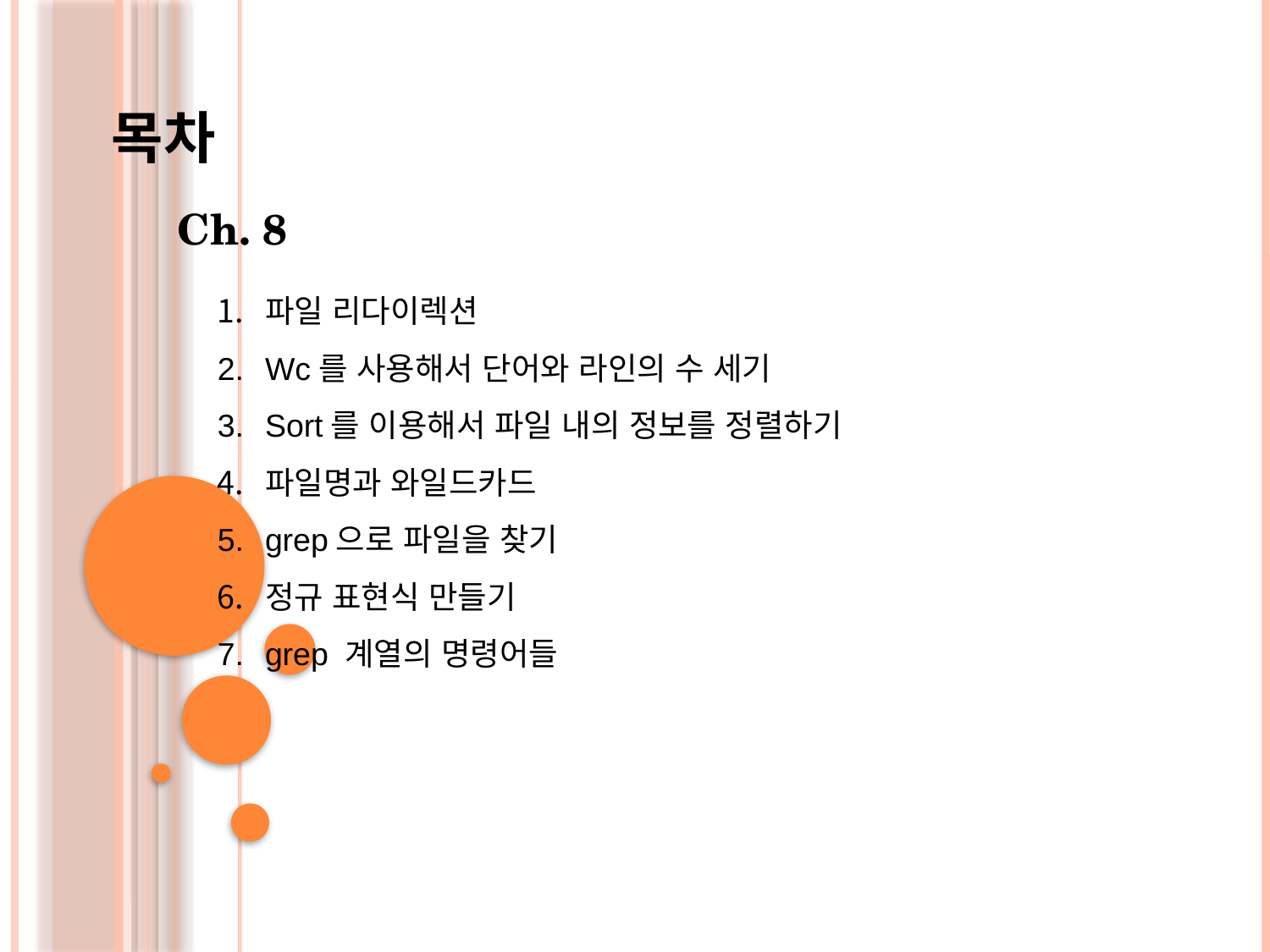

목차
Ch. 8

파일 리다이렉션
Wc를 사용해서 단어와 라인의 수 세기
Sort를 이용해서 파일 내의 정보를 정렬하기
파일명과 와일드카드
grep으로 파일을 찾기
정규 표현식 만들기
grep 계열의 명령어들